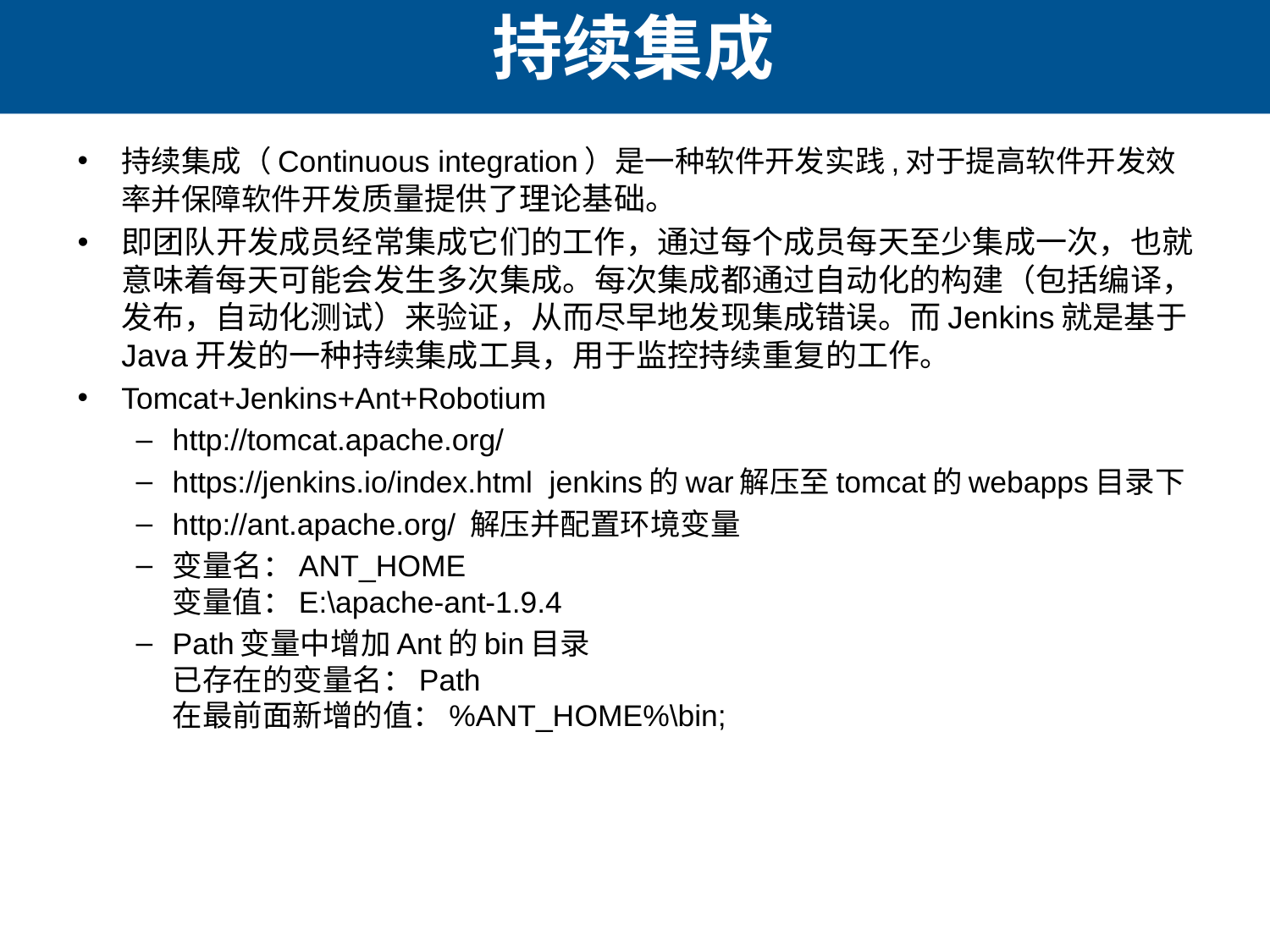

# 持续集成
持续集成（Continuous integration）是一种软件开发实践,对于提高软件开发效率并保障软件开发质量提供了理论基础。
即团队开发成员经常集成它们的工作，通过每个成员每天至少集成一次，也就意味着每天可能会发生多次集成。每次集成都通过自动化的构建（包括编译，发布，自动化测试）来验证，从而尽早地发现集成错误。而Jenkins就是基于Java开发的一种持续集成工具，用于监控持续重复的工作。
Tomcat+Jenkins+Ant+Robotium
http://tomcat.apache.org/
https://jenkins.io/index.html  jenkins的war解压至tomcat的webapps目录下
http://ant.apache.org/ 解压并配置环境变量
变量名：ANT_HOME
变量值：E:\apache-ant-1.9.4
Path变量中增加Ant的bin目录
已存在的变量名：Path
在最前面新增的值：%ANT_HOME%\bin;